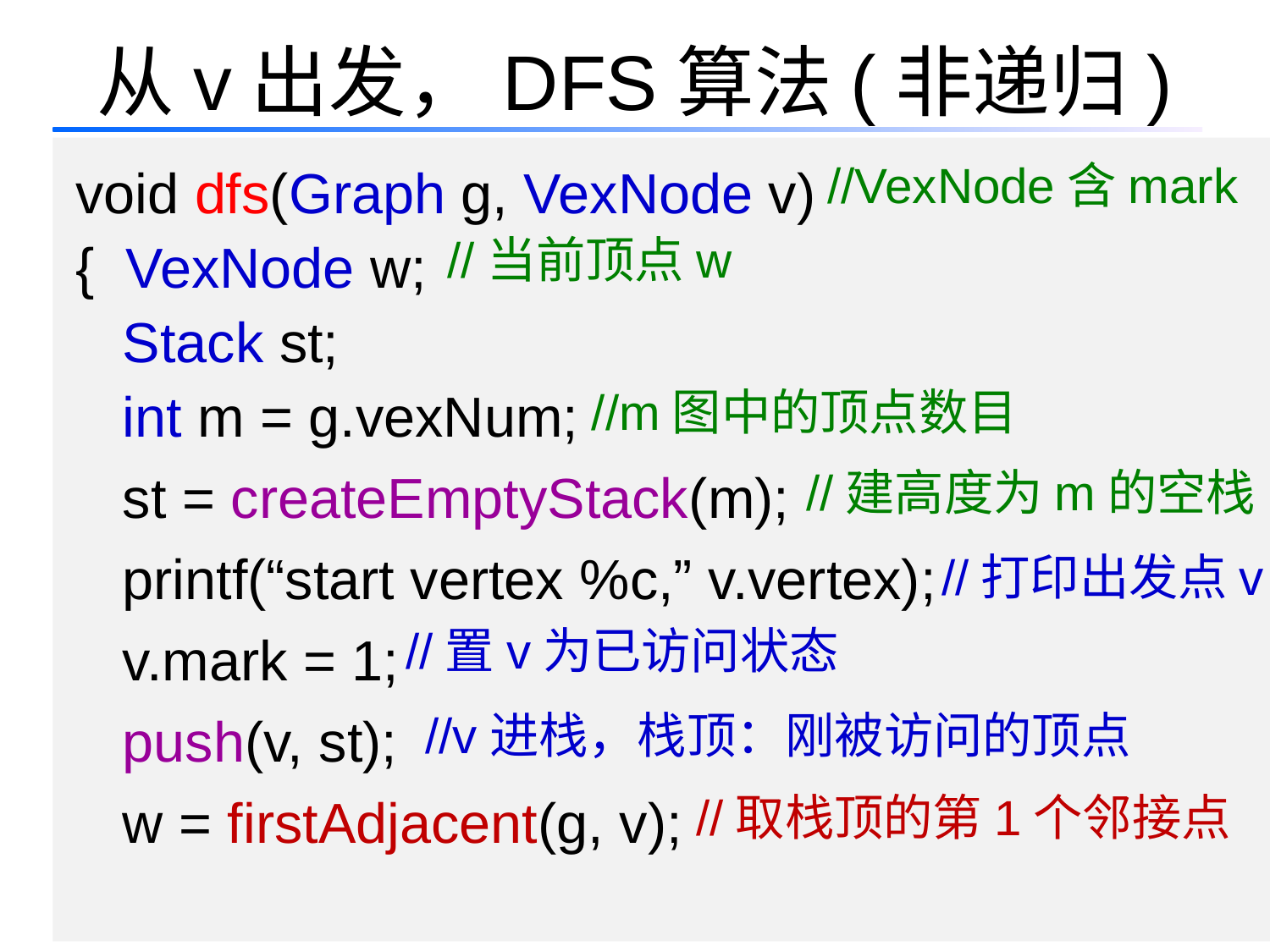

# 从v出发，DFS算法(非递归)

void dfs(Graph g, VexNode v)
{  VexNode w;
   Stack st;
   int m = g.vexNum;
   st = createEmptyStack(m);
   printf(“start vertex %c,” v.vertex);
   v.mark = 1;
   push(v, st);
   w = firstAdjacent(g, v);
//VexNode含mark
//当前顶点w
//m图中的顶点数目
//建高度为m的空栈
//打印出发点v
//置v为已访问状态
//v进栈，栈顶：刚被访问的顶点
//取栈顶的第1个邻接点